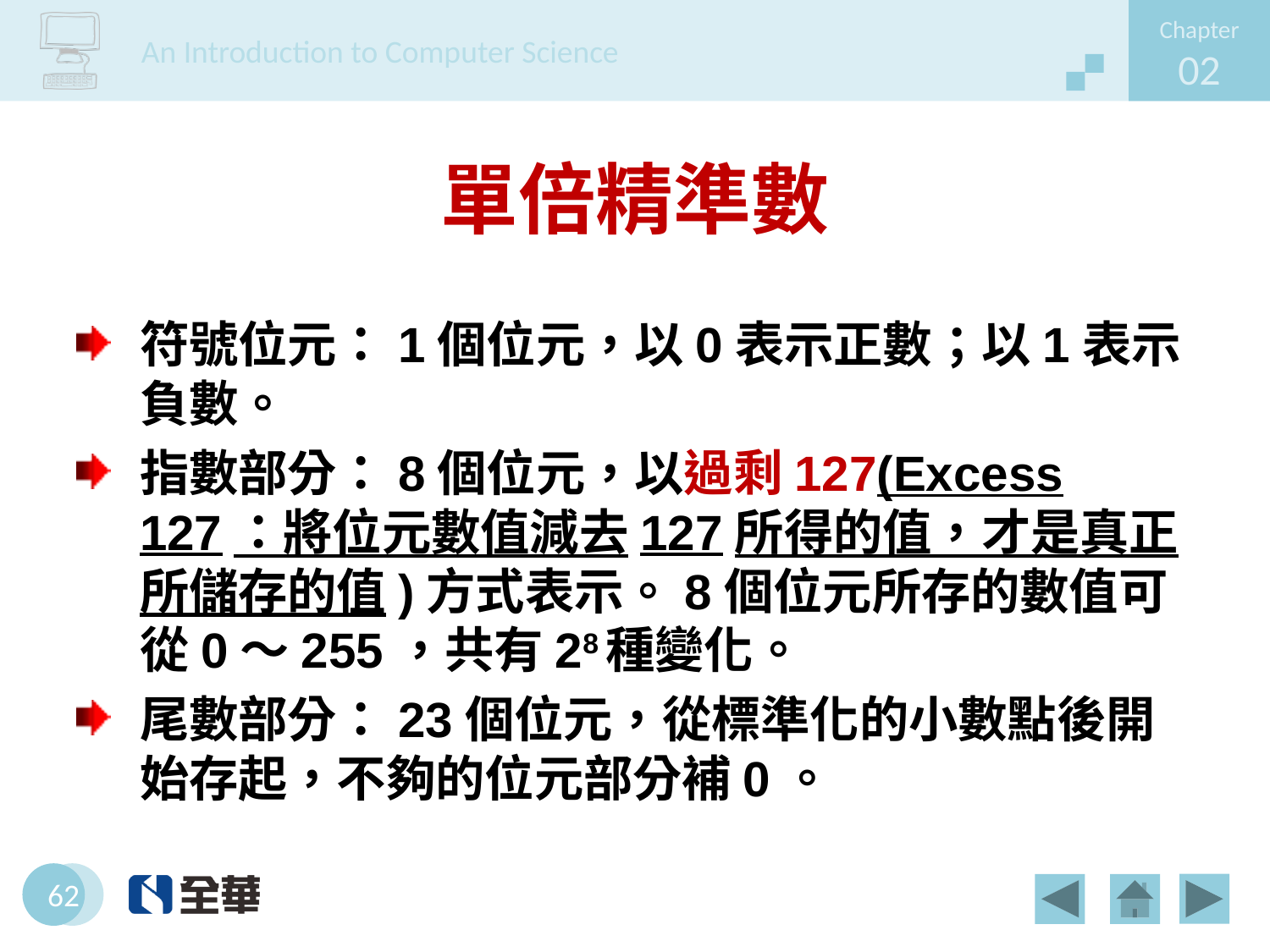

# 單倍精準數
符號位元：1個位元，以0表示正數；以1表示負數。
指數部分：8個位元，以過剩127(Excess 127：將位元數值減去127所得的值，才是真正所儲存的值)方式表示。8個位元所存的數值可從0～255，共有28種變化。
尾數部分：23個位元，從標準化的小數點後開始存起，不夠的位元部分補0。